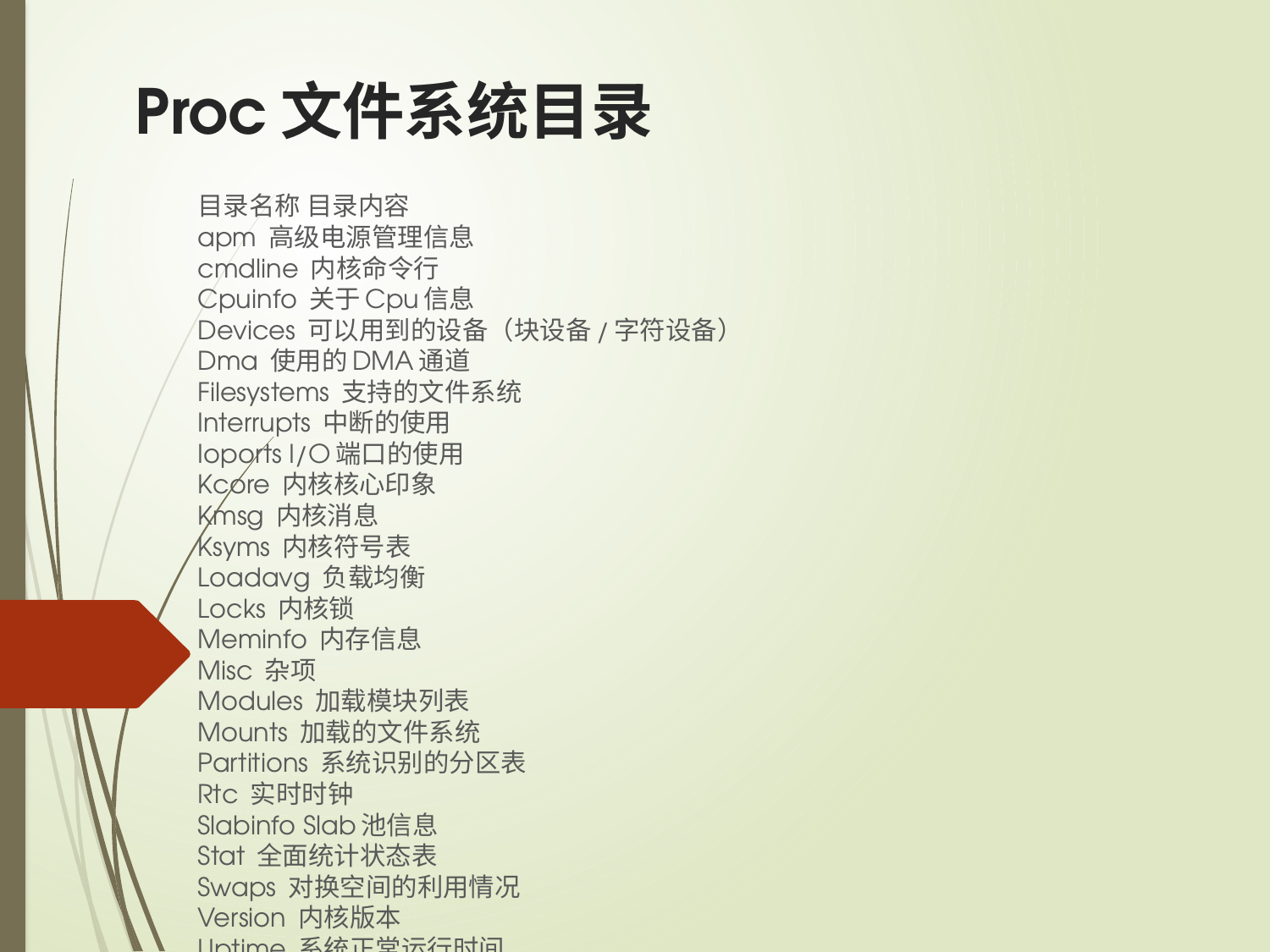

# Proc文件系统目录
 
目录名称 目录内容  
apm 高级电源管理信息  
cmdline 内核命令行  
Cpuinfo 关于Cpu信息  
Devices 可以用到的设备（块设备/字符设备）  
Dma 使用的DMA通道 
Filesystems 支持的文件系统  
Interrupts 中断的使用  
Ioports I/O端口的使用  
Kcore 内核核心印象  
Kmsg 内核消息  
Ksyms 内核符号表  
Loadavg 负载均衡  
Locks 内核锁  
Meminfo 内存信息  
Misc 杂项 
Modules 加载模块列表  
Mounts 加载的文件系统  
Partitions 系统识别的分区表  
Rtc 实时时钟 
Slabinfo Slab池信息 
Stat 全面统计状态表 
Swaps 对换空间的利用情况  
Version 内核版本  
Uptime 系统正常运行时间